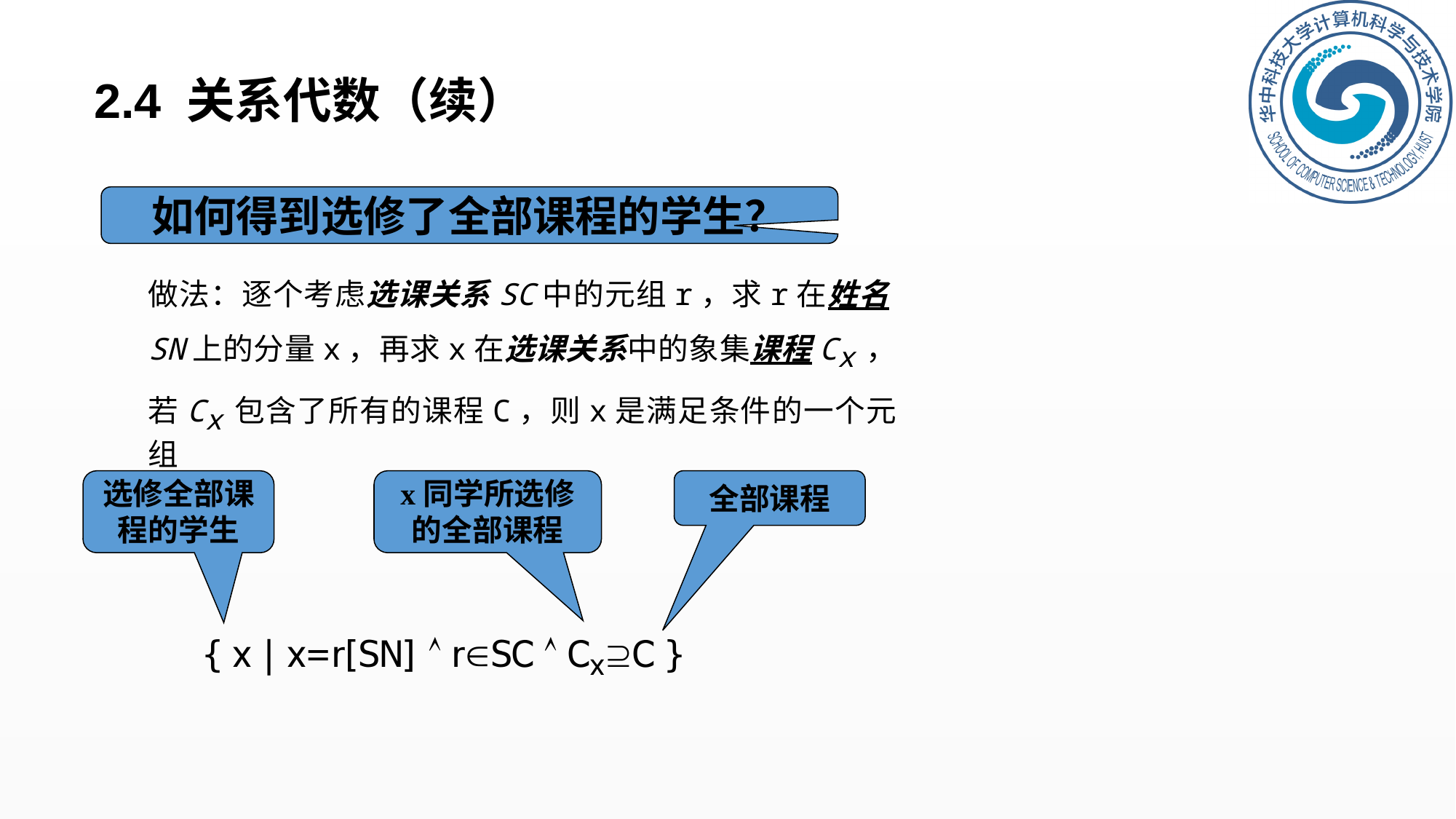

# 2.4 关系代数（续）
如何得到选修了全部课程的学生？
做法：逐个考虑选课关系SC中的元组r，求r在姓名SN上的分量x，再求x在选课关系中的象集课程Cx，若Cx包含了所有的课程C，则x是满足条件的一个元组
选修全部课
程的学生
x同学所选修
的全部课程
全部课程
{ x | x=r[SN] ∧ r∈SC ∧ Cx⊇C }